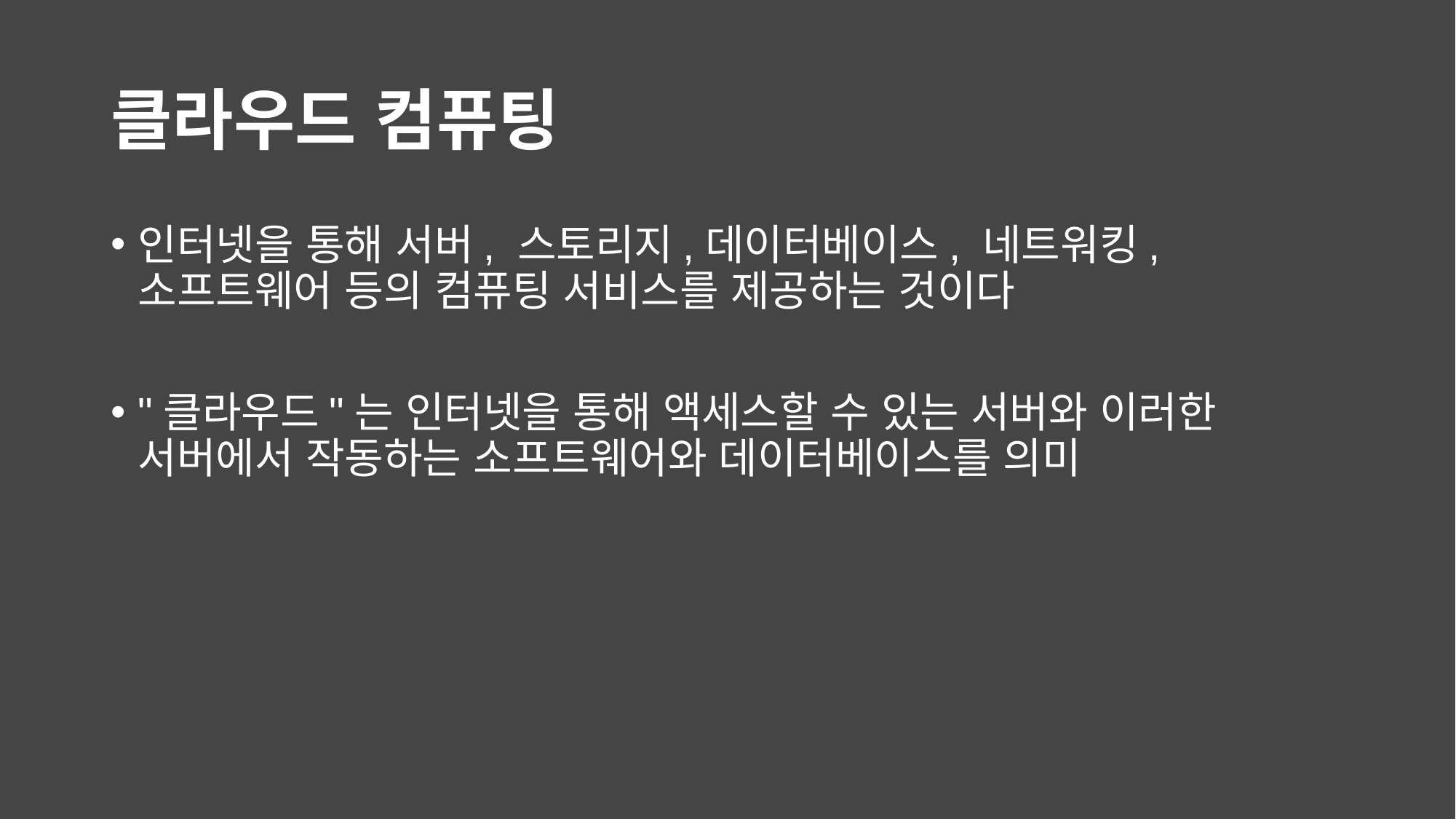

# 클라우드 컴퓨팅
인터넷을 통해 서버, 스토리지,데이터베이스, 네트워킹, 소프트웨어 등의 컴퓨팅 서비스를 제공하는 것이다

"클라우드"는 인터넷을 통해 액세스할 수 있는 서버와 이러한 서버에서 작동하는 소프트웨어와 데이터베이스를 의미